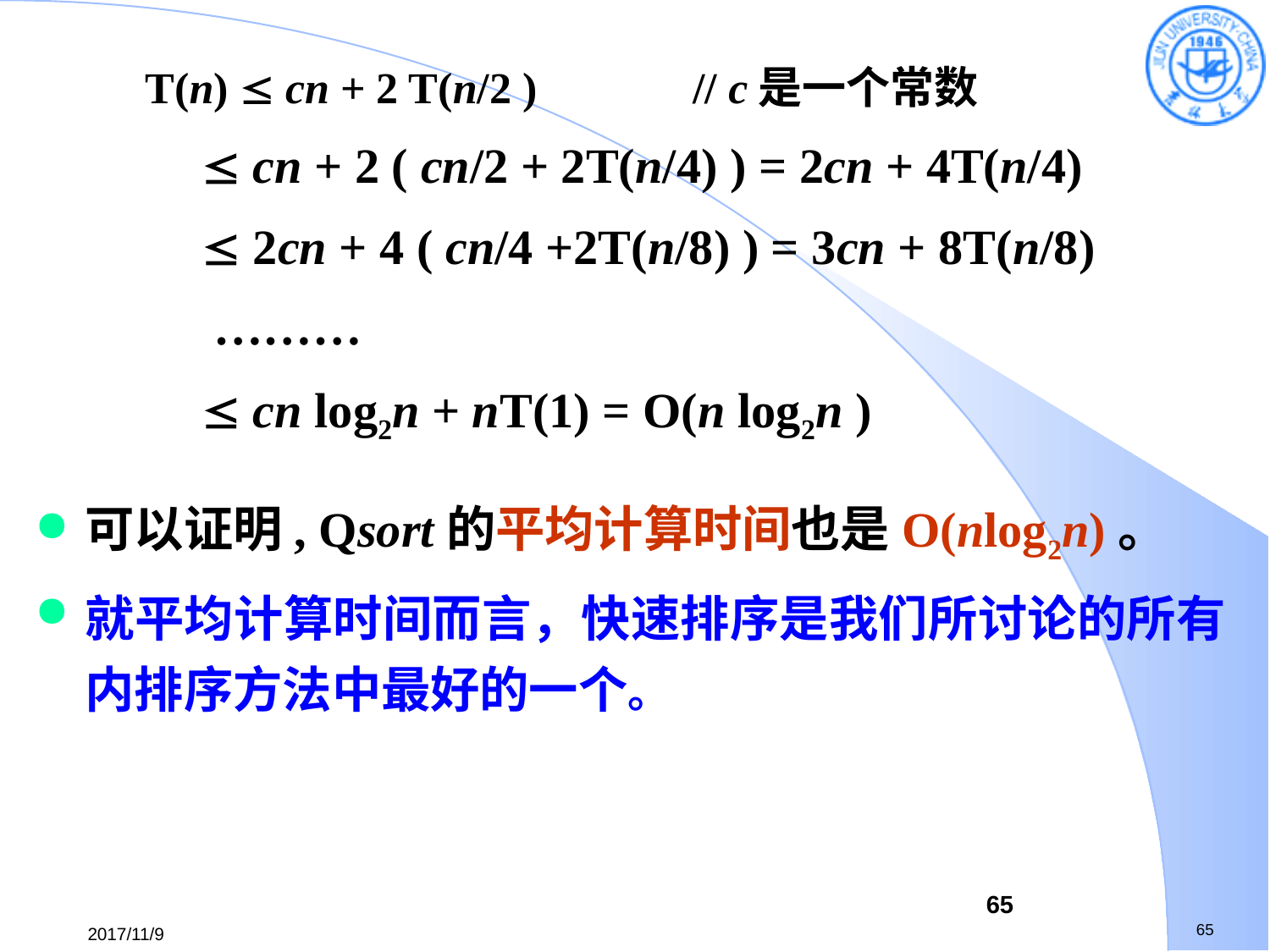

T(n) ≤ cn + 2 T(n/2 )  	    // c是一个常数
   ≤ cn + 2 ( cn/2 + 2T(n/4) ) = 2cn + 4T(n/4)
   ≤ 2cn + 4 ( cn/4 +2T(n/8) ) = 3cn + 8T(n/8)
    ………
   ≤ cn log2n + nT(1) = O(n log2n )

可以证明, Qsort的平均计算时间也是O(nlog2n)。
就平均计算时间而言，快速排序是我们所讨论的所有内排序方法中最好的一个。

65